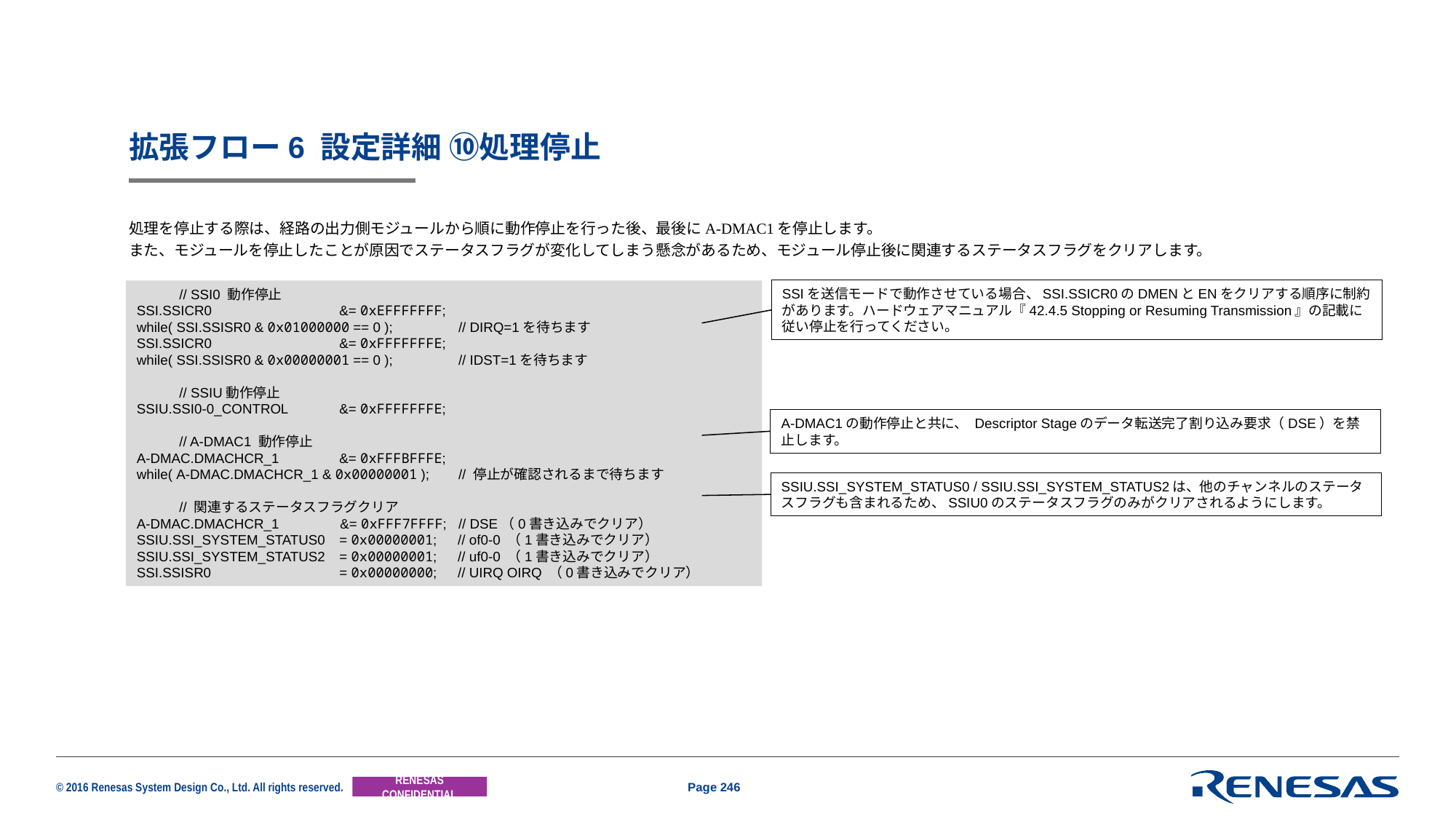

# 拡張フロー6 設定詳細 ⑩処理停止
処理を停止する際は、経路の出力側モジュールから順に動作停止を行った後、最後にA-DMAC1を停止します。
また、モジュールを停止したことが原因でステータスフラグが変化してしまう懸念があるため、モジュール停止後に関連するステータスフラグをクリアします。
SSIを送信モードで動作させている場合、SSI.SSICR0のDMENとENをクリアする順序に制約があります。ハードウェアマニュアル『42.4.5 Stopping or Resuming Transmission』の記載に従い停止を行ってください。
	// SSI0 動作停止
SSI.SSICR0	&= 0xEFFFFFFF;
while( SSI.SSISR0 & 0x01000000 == 0 );	// DIRQ=1を待ちます
SSI.SSICR0	&= 0xFFFFFFFE;
while( SSI.SSISR0 & 0x00000001 == 0 );	// IDST=1を待ちます

	// SSIU動作停止
SSIU.SSI0-0_CONTROL	&= 0xFFFFFFFE;

	// A-DMAC1 動作停止
A-DMAC.DMACHCR_1 	&= 0xFFFBFFFE;
while( A-DMAC.DMACHCR_1 & 0x00000001 );	// 停止が確認されるまで待ちます

	// 関連するステータスフラグクリア
A-DMAC.DMACHCR_1	&= 0xFFF7FFFF;	// DSE（0書き込みでクリア）
SSIU.SSI_SYSTEM_STATUS0	= 0x00000001;	// of0-0 （1書き込みでクリア）
SSIU.SSI_SYSTEM_STATUS2	= 0x00000001;	// uf0-0 （1書き込みでクリア）
SSI.SSISR0 	= 0x00000000;	// UIRQ OIRQ （0書き込みでクリア）
A-DMAC1の動作停止と共に、 Descriptor Stageのデータ転送完了割り込み要求（DSE）を禁止します。
SSIU.SSI_SYSTEM_STATUS0 / SSIU.SSI_SYSTEM_STATUS2は、他のチャンネルのステータスフラグも含まれるため、SSIU0のステータスフラグのみがクリアされるようにします。
Page 246